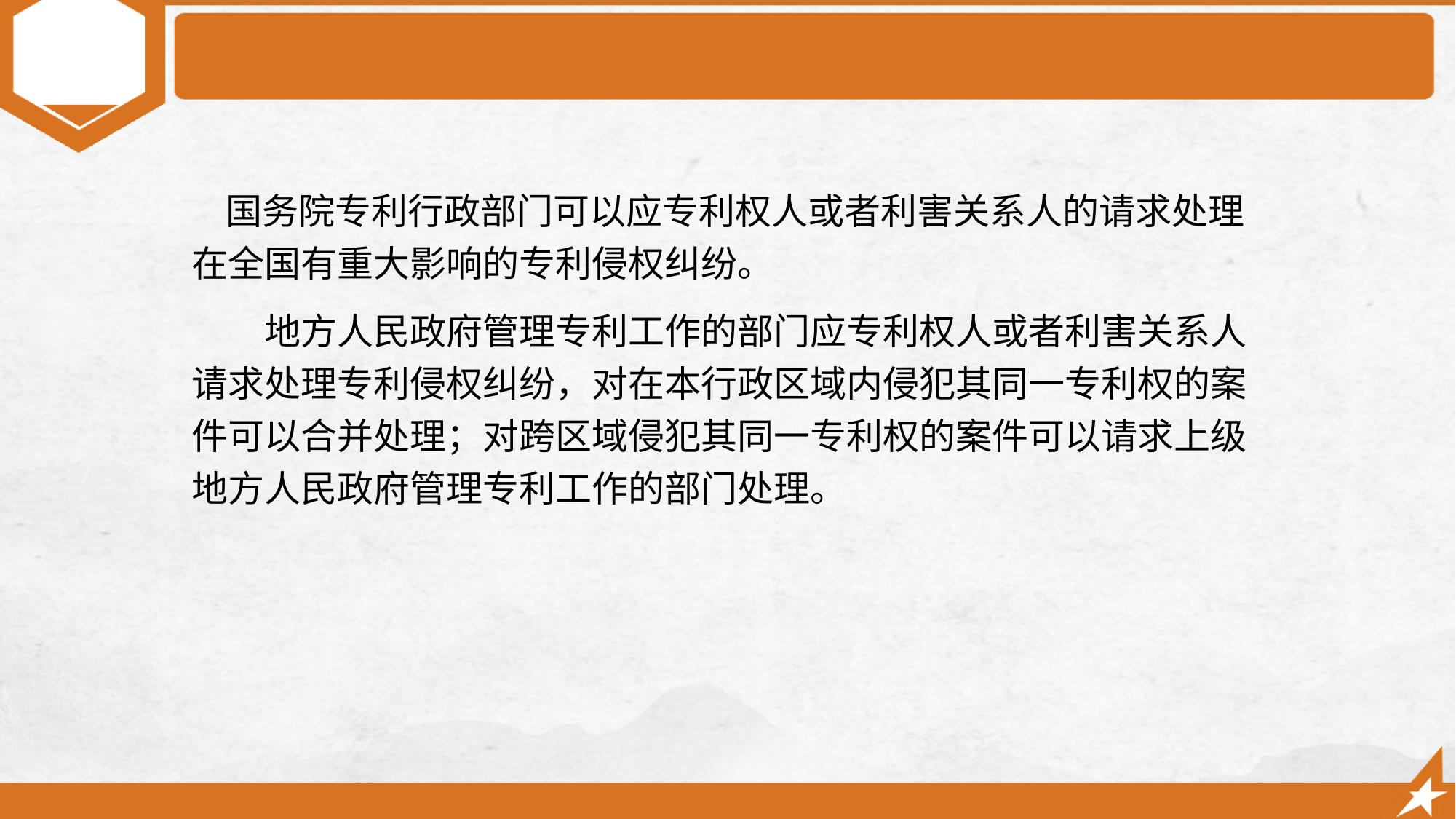

国务院专利行政部门可以应专利权人或者利害关系人的请求处理在全国有重大影响的专利侵权纠纷。
　　地方人民政府管理专利工作的部门应专利权人或者利害关系人请求处理专利侵权纠纷，对在本行政区域内侵犯其同一专利权的案件可以合并处理；对跨区域侵犯其同一专利权的案件可以请求上级地方人民政府管理专利工作的部门处理。